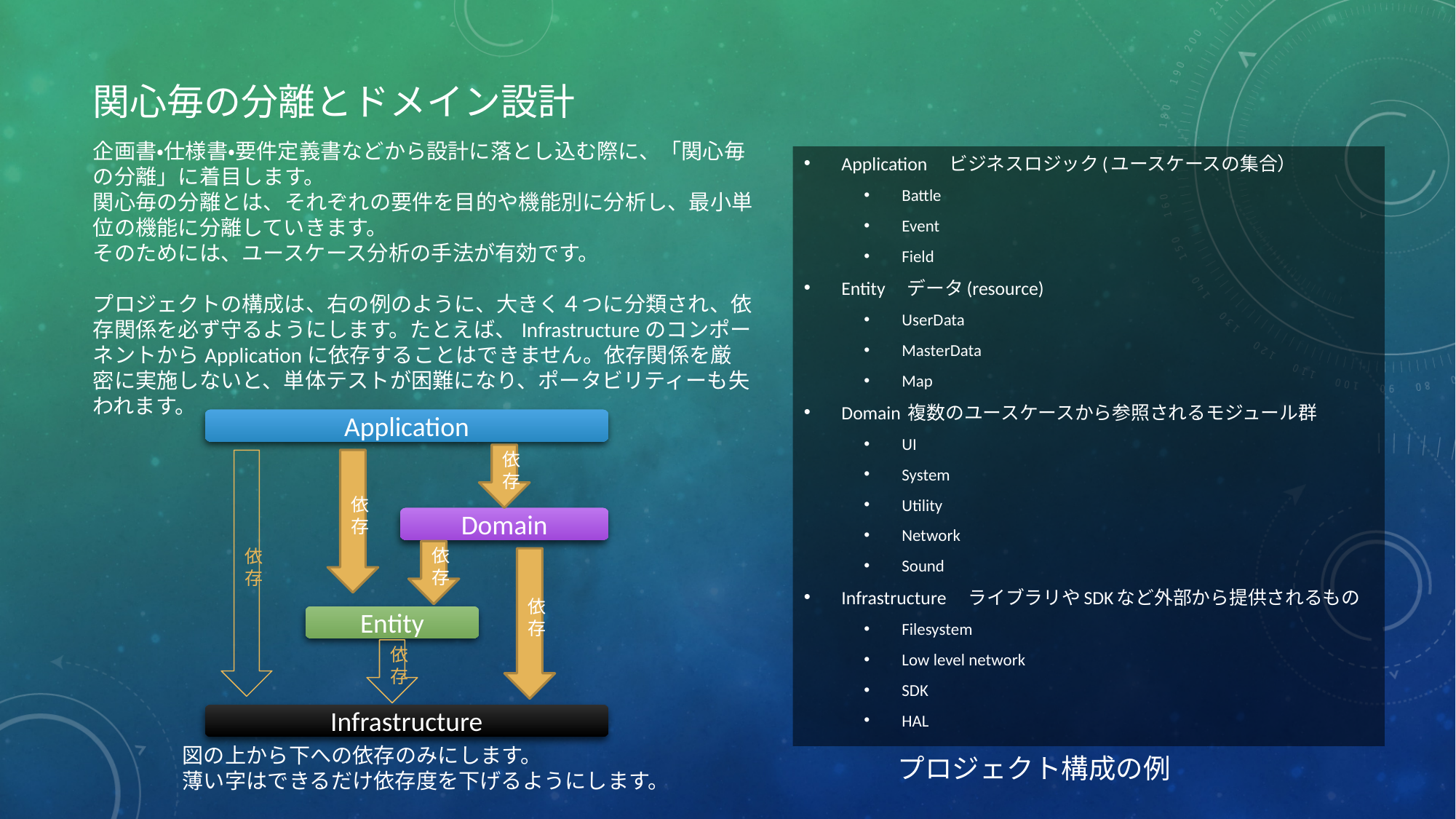

# 関心毎の分離とドメイン設計
企画書・仕様書・要件定義書などから設計に落とし込む際に、「関心毎の分離」に着目します。
関心毎の分離とは、それぞれの要件を目的や機能別に分析し、最小単位の機能に分離していきます。
そのためには、ユースケース分析の手法が有効です。

プロジェクトの構成は、右の例のように、大きく４つに分類され、依存関係を必ず守るようにします。たとえば、InfrastructureのコンポーネントからApplicationに依存することはできません。依存関係を厳密に実施しないと、単体テストが困難になり、ポータビリティーも失われます。
Application　ビジネスロジック(ユースケースの集合）
Battle
Event
Field
Entity　データ(resource)
UserData
MasterData
Map
Domain 複数のユースケースから参照されるモジュール群
UI
System
Utility
Network
Sound
Infrastructure　ライブラリやSDKなど外部から提供されるもの
Filesystem
Low level network
SDK
HAL

Application
依存
依存
依存
Domain
依存
依存
Entity
依存
Infrastructure
図の上から下への依存のみにします。
薄い字はできるだけ依存度を下げるようにします。
プロジェクト構成の例